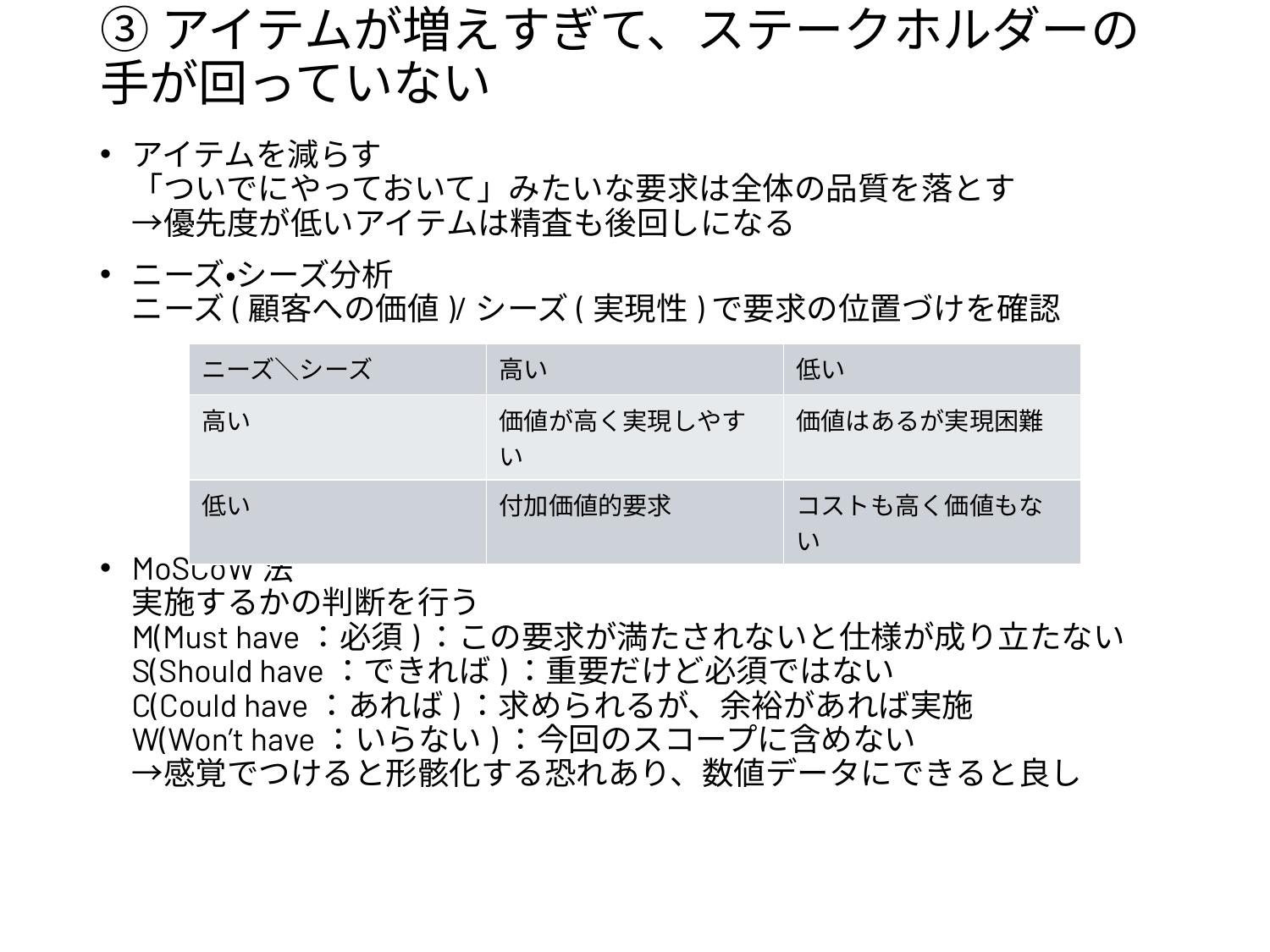

# ③アイテムが増えすぎて、ステークホルダーの手が回っていない
アイテムを減らす
「ついでにやっておいて」みたいな要求は全体の品質を落とす
→優先度が低いアイテムは精査も後回しになる
ニーズ・シーズ分析
ニーズ(顧客への価値)/シーズ(実現性)で要求の位置づけを確認

MoSCoW法
実施するかの判断を行う
M(Must have：必須)：この要求が満たされないと仕様が成り立たない
S(Should have：できれば)：重要だけど必須ではない
C(Could have：あれば)：求められるが、余裕があれば実施
W(Won’t have：いらない)：今回のスコープに含めない
→感覚でつけると形骸化する恐れあり、数値データにできると良し
| ニーズ＼シーズ | 高い | 低い |
| --- | --- | --- |
| 高い | 価値が高く実現しやすい | 価値はあるが実現困難 |
| 低い | 付加価値的要求 | コストも高く価値もない |